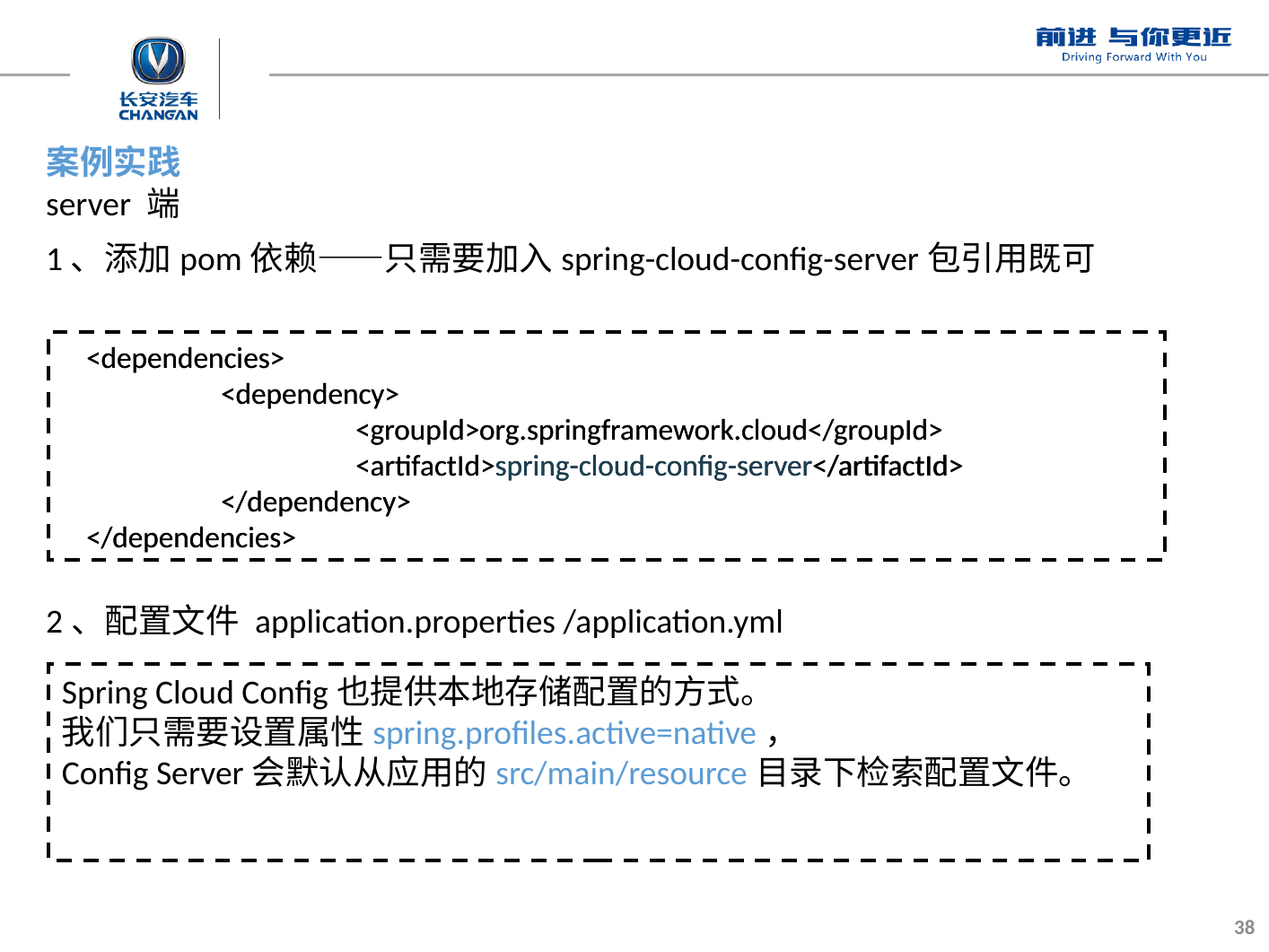

案例实践
server 端
1、添加pom依赖——只需要加入spring-cloud-config-server包引用既可

<dependencies>
	<dependency>
		<groupId>org.springframework.cloud</groupId>
		<artifactId>spring-cloud-config-server</artifactId>
	</dependency>
</dependencies>
<dependencies>
	<dependency>
		<groupId>org.springframework.cloud</groupId>
		<artifactId>spring-cloud-config-server</artifactId>
	</dependency>
</dependencies>
2、配置文件 application.properties /application.yml

Spring Cloud Config也提供本地存储配置的方式。
我们只需要设置属性spring.profiles.active=native，
Config Server会默认从应用的src/main/resource目录下检索配置文件。